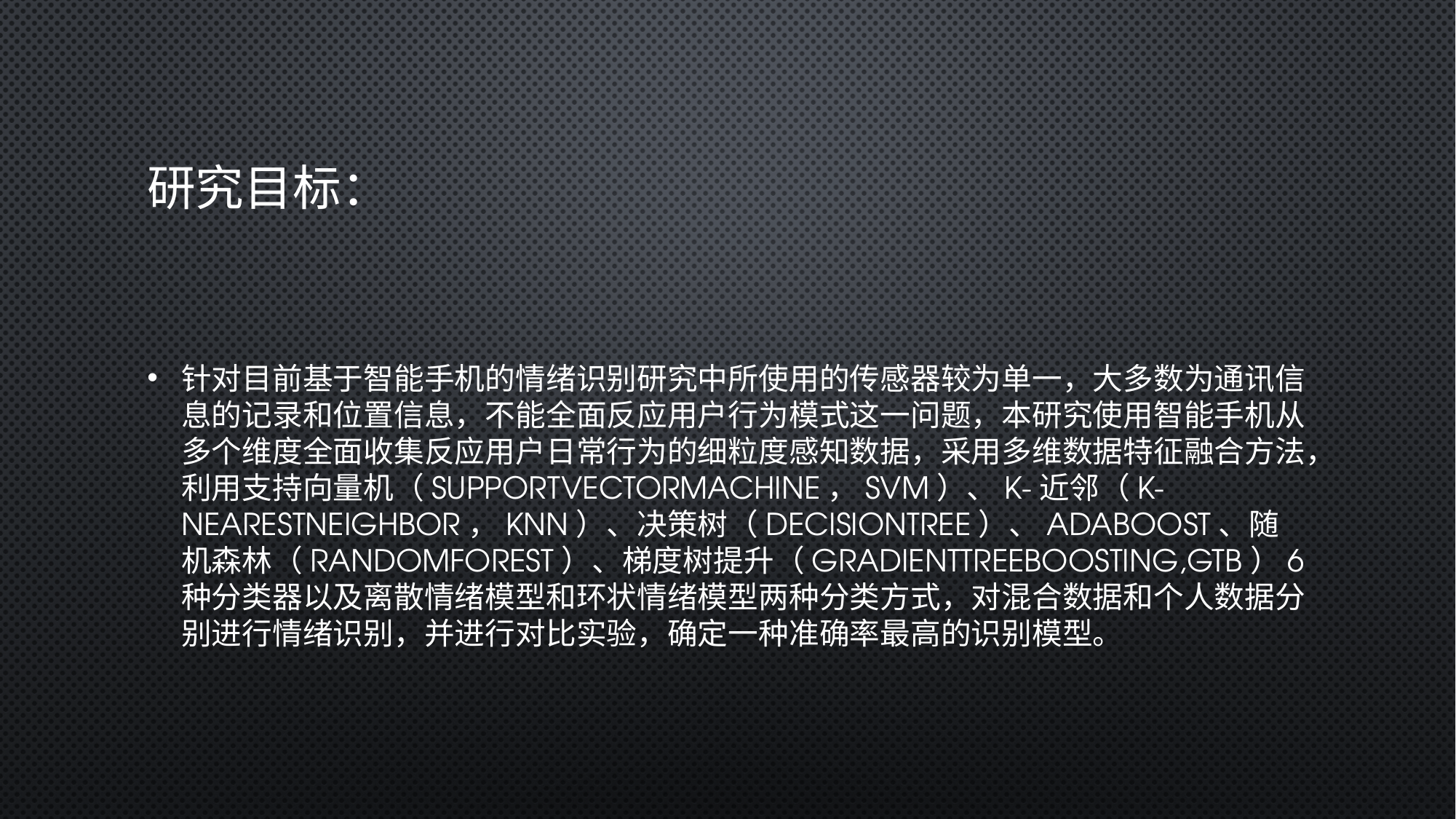

# 研究目标：
针对目前基于智能手机的情绪识别研究中所使用的传感器较为单一，大多数为通讯信息的记录和位置信息，不能全面反应用户行为模式这一问题，本研究使用智能手机从多个维度全面收集反应用户日常行为的细粒度感知数据，采用多维数据特征融合方法，利用支持向量机（supportvectormachine，SVM）、k-近邻（k-nearestneighbor，kNN）、决策树（decisiontree）、AdaBoost、随机森林（randomforest）、梯度树提升（gradienttreeboosting,GTB）6种分类器以及离散情绪模型和环状情绪模型两种分类方式，对混合数据和个人数据分别进行情绪识别，并进行对比实验，确定一种准确率最高的识别模型。